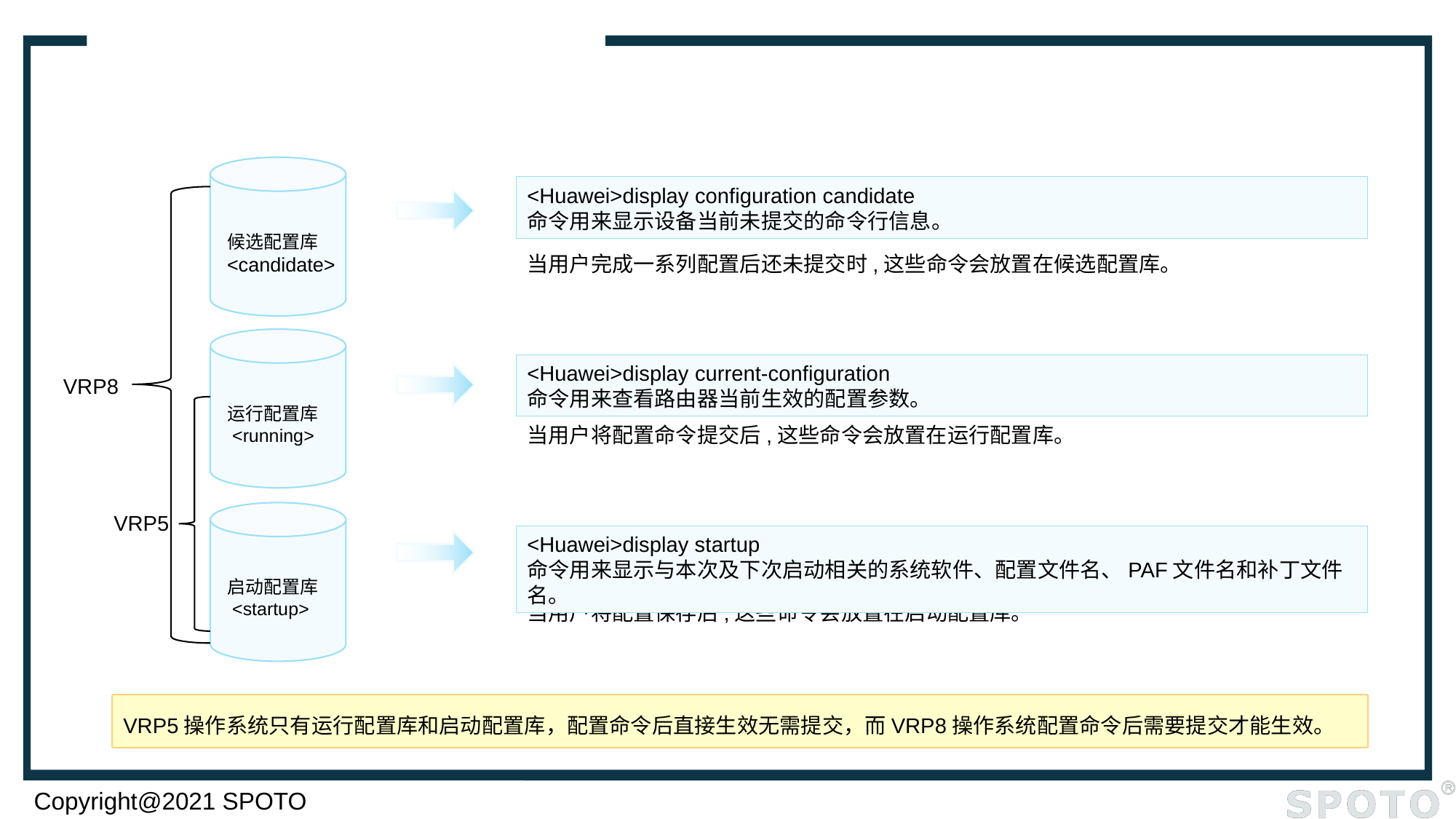

#

<Huawei>display configuration candidate
命令用来显示设备当前未提交的命令行信息。
当用户完成一系列配置后还未提交时,这些命令会放置在候选配置库。

候选配置库
<candidate>

<Huawei>display current-configuration
命令用来查看路由器当前生效的配置参数。
当用户将配置命令提交后,这些命令会放置在运行配置库。

VRP8

运行配置库
 <running>

启动配置库
 <startup>
VRP5
<Huawei>display startup
命令用来显示与本次及下次启动相关的系统软件、配置文件名、PAF文件名和补丁文件名。
当用户将配置保存后,这些命令会放置在启动配置库。

VRP5操作系统只有运行配置库和启动配置库，配置命令后直接生效无需提交，而VRP8操作系统配置命令后需要提交才能生效。